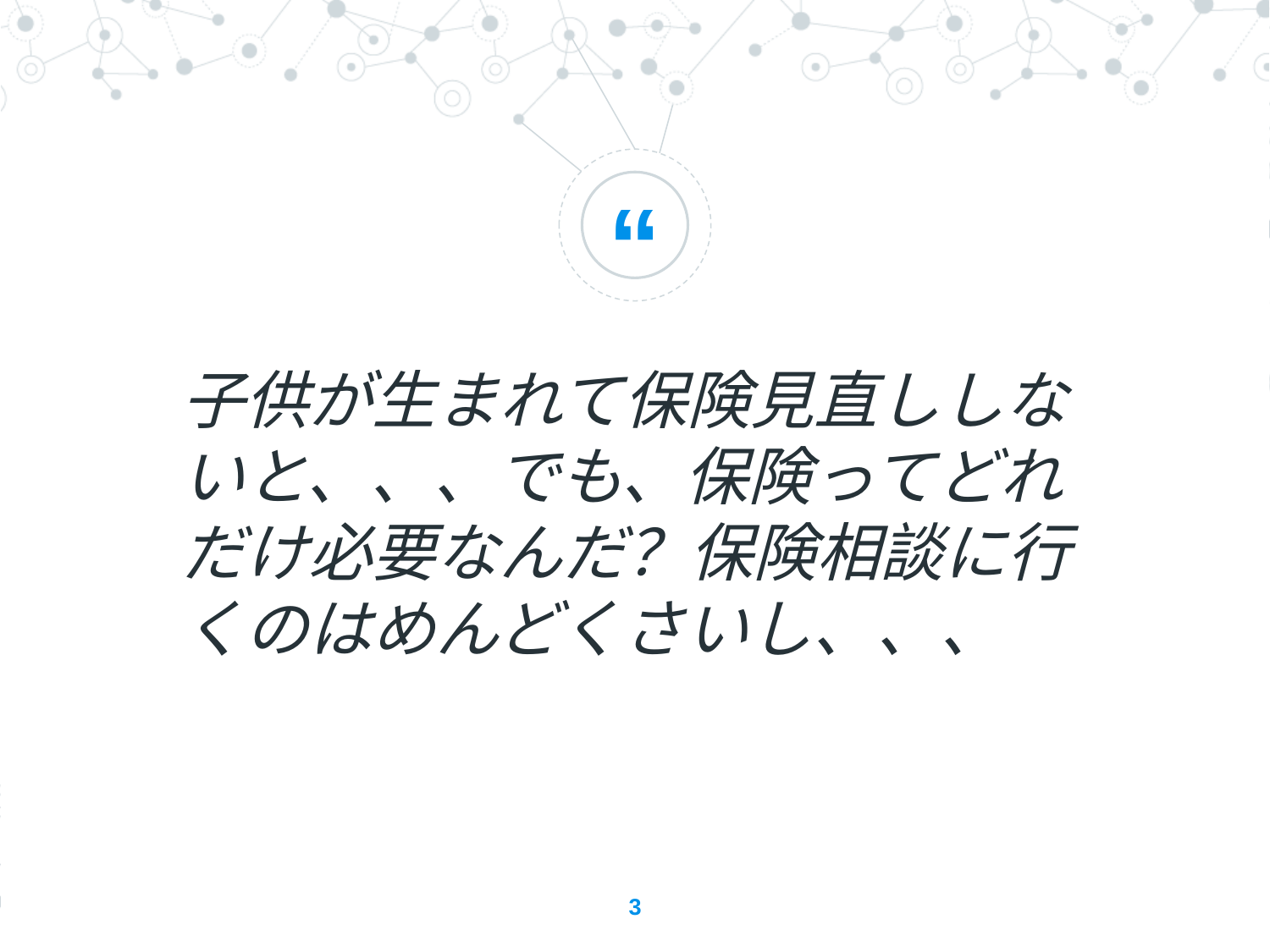

子供が生まれて保険見直ししないと、、、でも、保険ってどれだけ必要なんだ？保険相談に行くのはめんどくさいし、、、
3